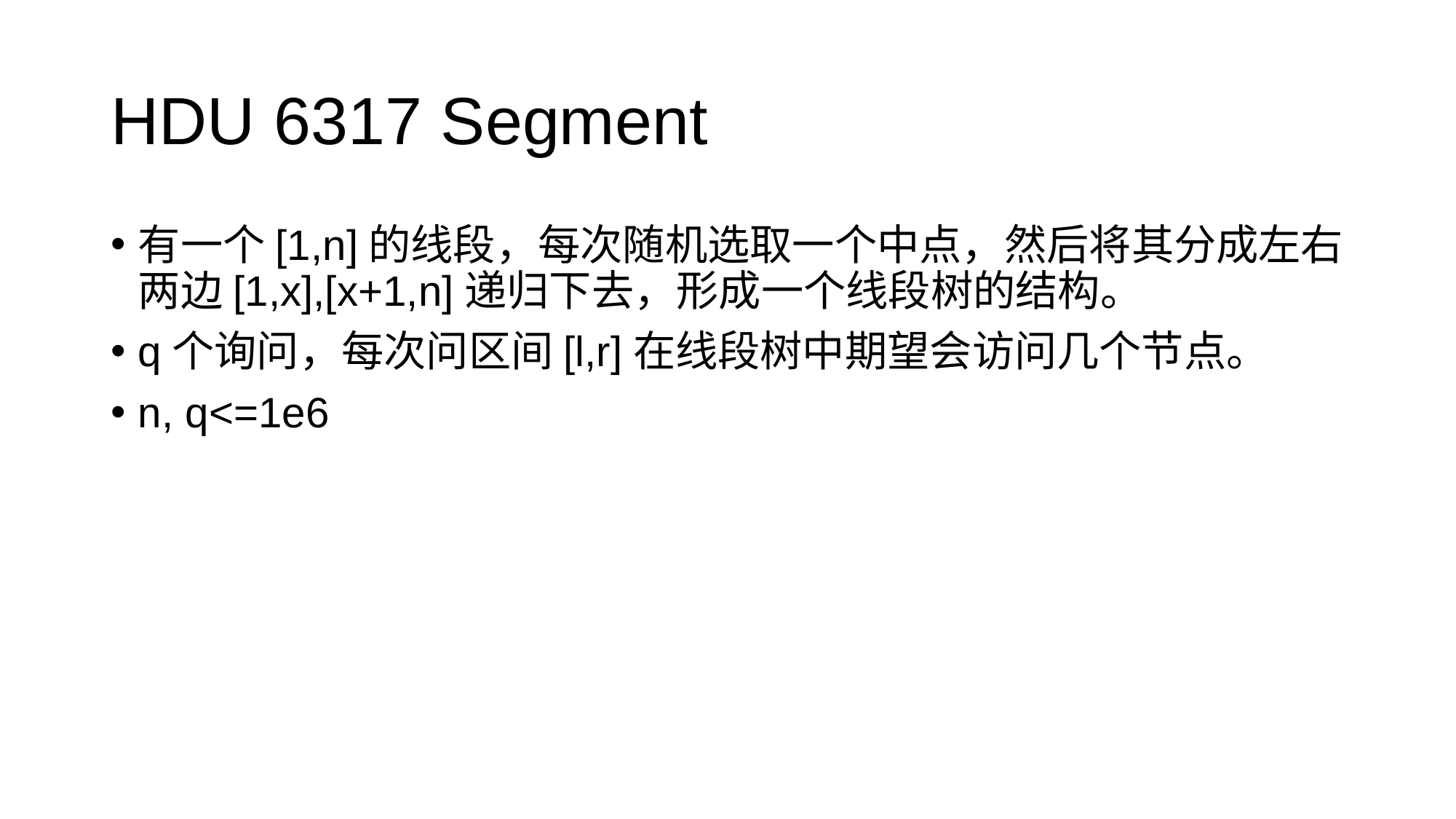

# HDU 6317 Segment
有一个[1,n]的线段，每次随机选取一个中点，然后将其分成左右两边[1,x],[x+1,n]递归下去，形成一个线段树的结构。
q个询问，每次问区间[l,r]在线段树中期望会访问几个节点。
n, q<=1e6